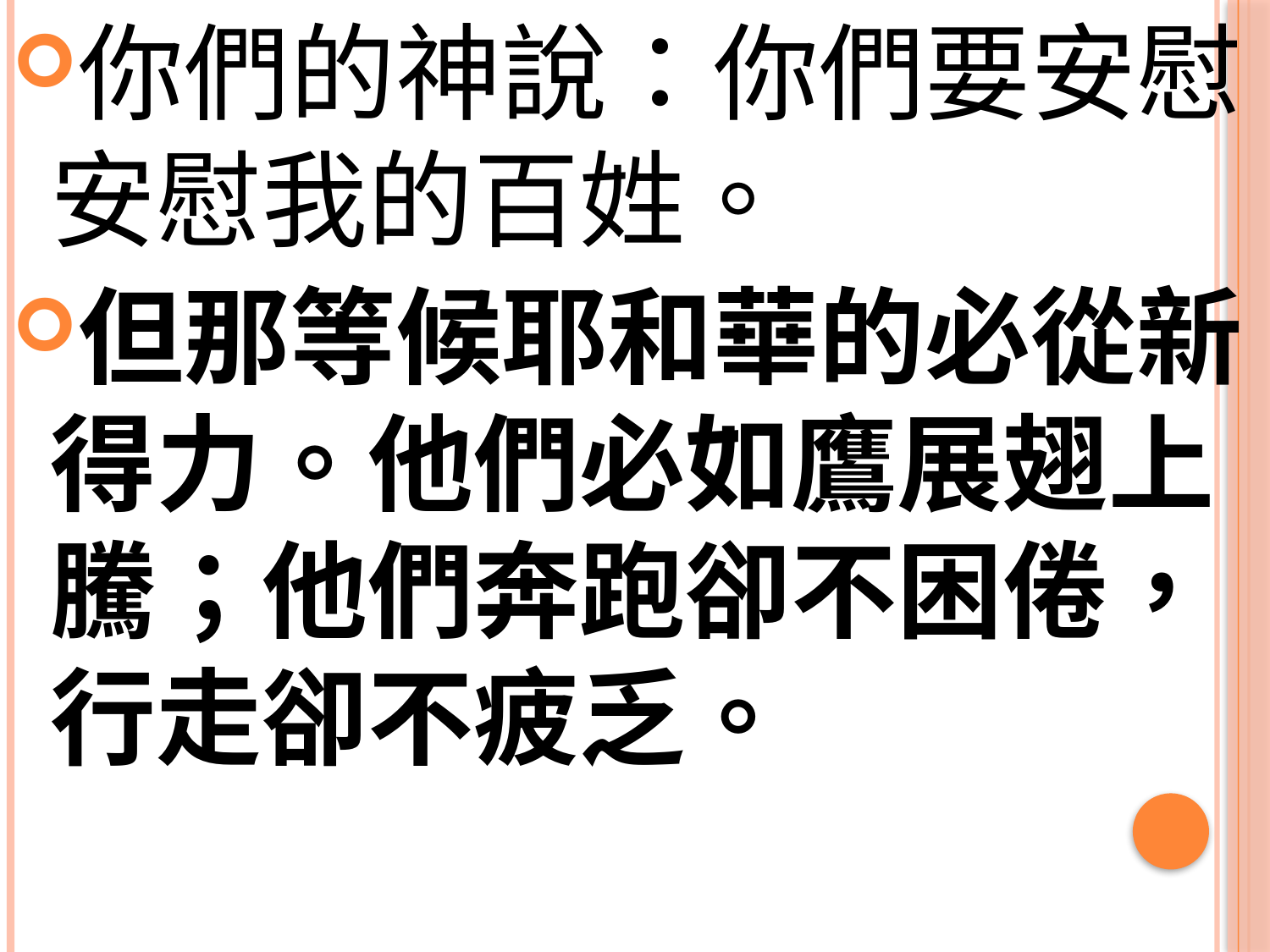

你們的神說：你們要安慰，安慰我的百姓。
但那等候耶和華的必從新得力。他們必如鷹展翅上騰；他們奔跑卻不困倦，行走卻不疲乏。